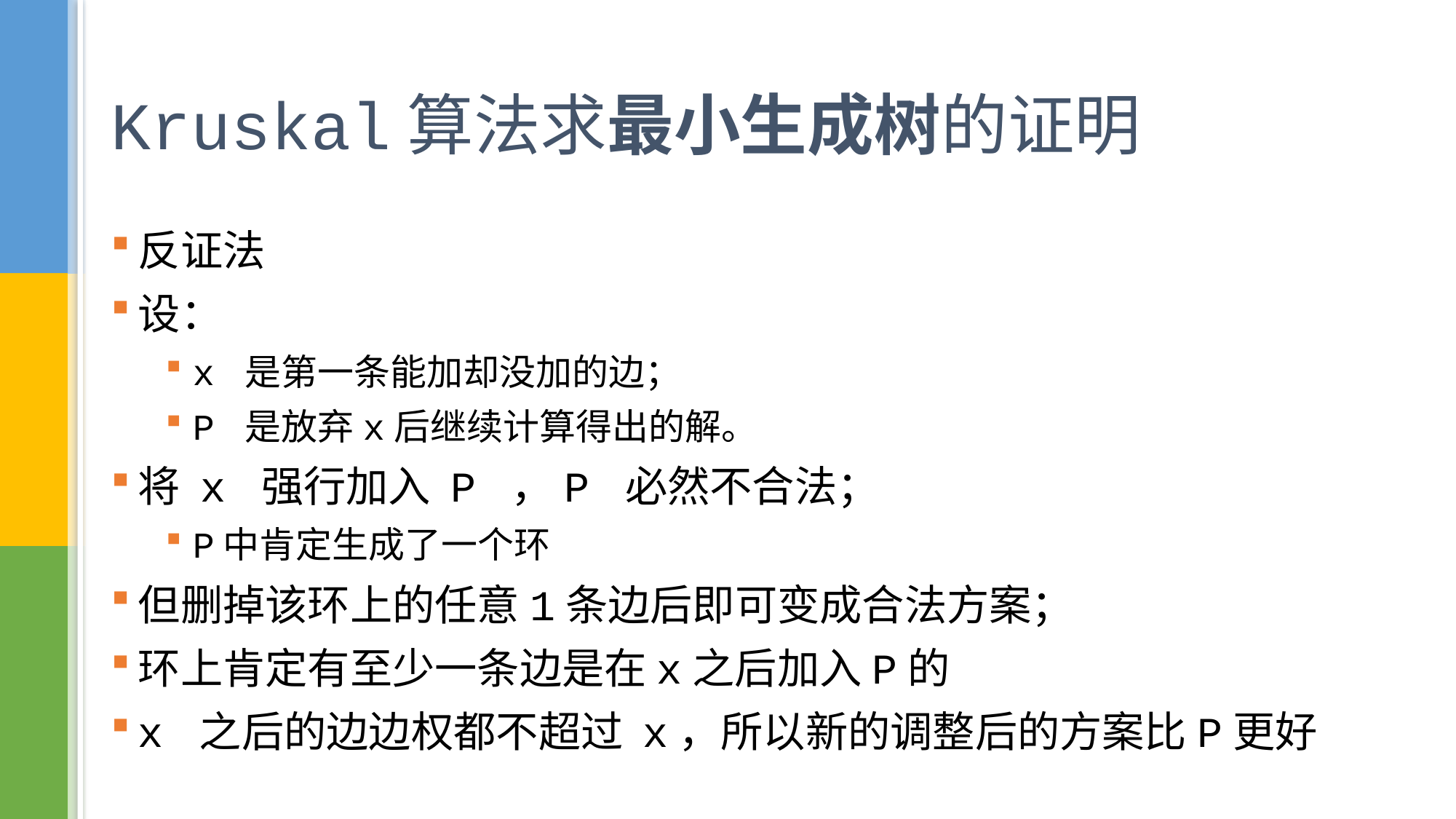

# Kruskal算法求最小生成树的证明
反证法
设：
x 是第一条能加却没加的边；
P 是放弃x后继续计算得出的解。
将 x 强行加入 P ，P 必然不合法；
P中肯定生成了一个环
但删掉该环上的任意1条边后即可变成合法方案；
环上肯定有至少一条边是在x之后加入P的
x 之后的边边权都不超过 x，所以新的调整后的方案比P更好